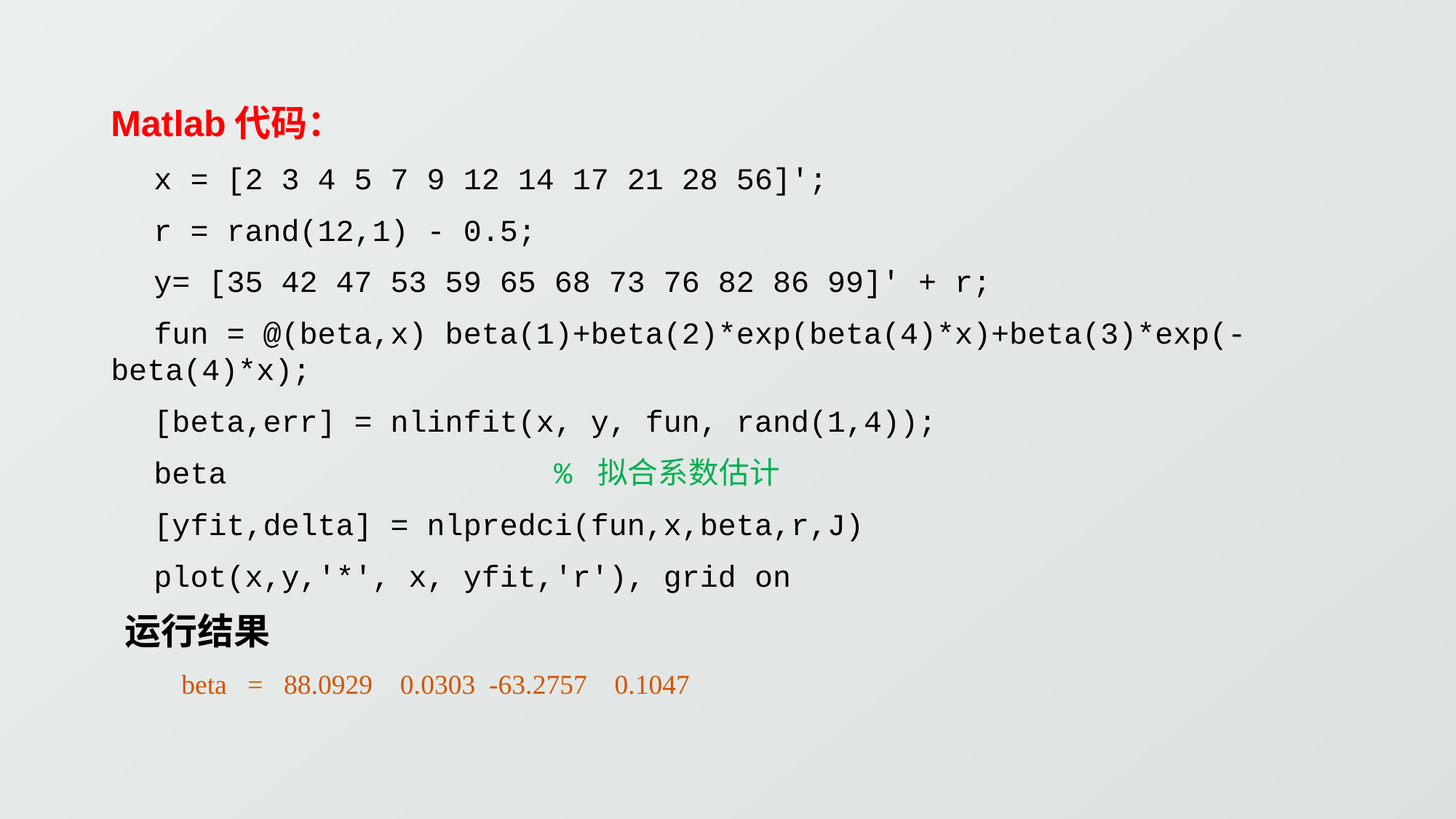

Matlab代码：
x = [2 3 4 5 7 9 12 14 17 21 28 56]';
r = rand(12,1) - 0.5;
y= [35 42 47 53 59 65 68 73 76 82 86 99]' + r;
fun = @(beta,x) beta(1)+beta(2)*exp(beta(4)*x)+beta(3)*exp(-beta(4)*x);
[beta,err] = nlinfit(x, y, fun, rand(1,4));
beta                  % 拟合系数估计
[yfit,delta] = nlpredci(fun,x,beta,r,J)
plot(x,y,'*', x, yfit,'r'), grid on
 运行结果
    beta   =   88.0929    0.0303  -63.2757    0.1047